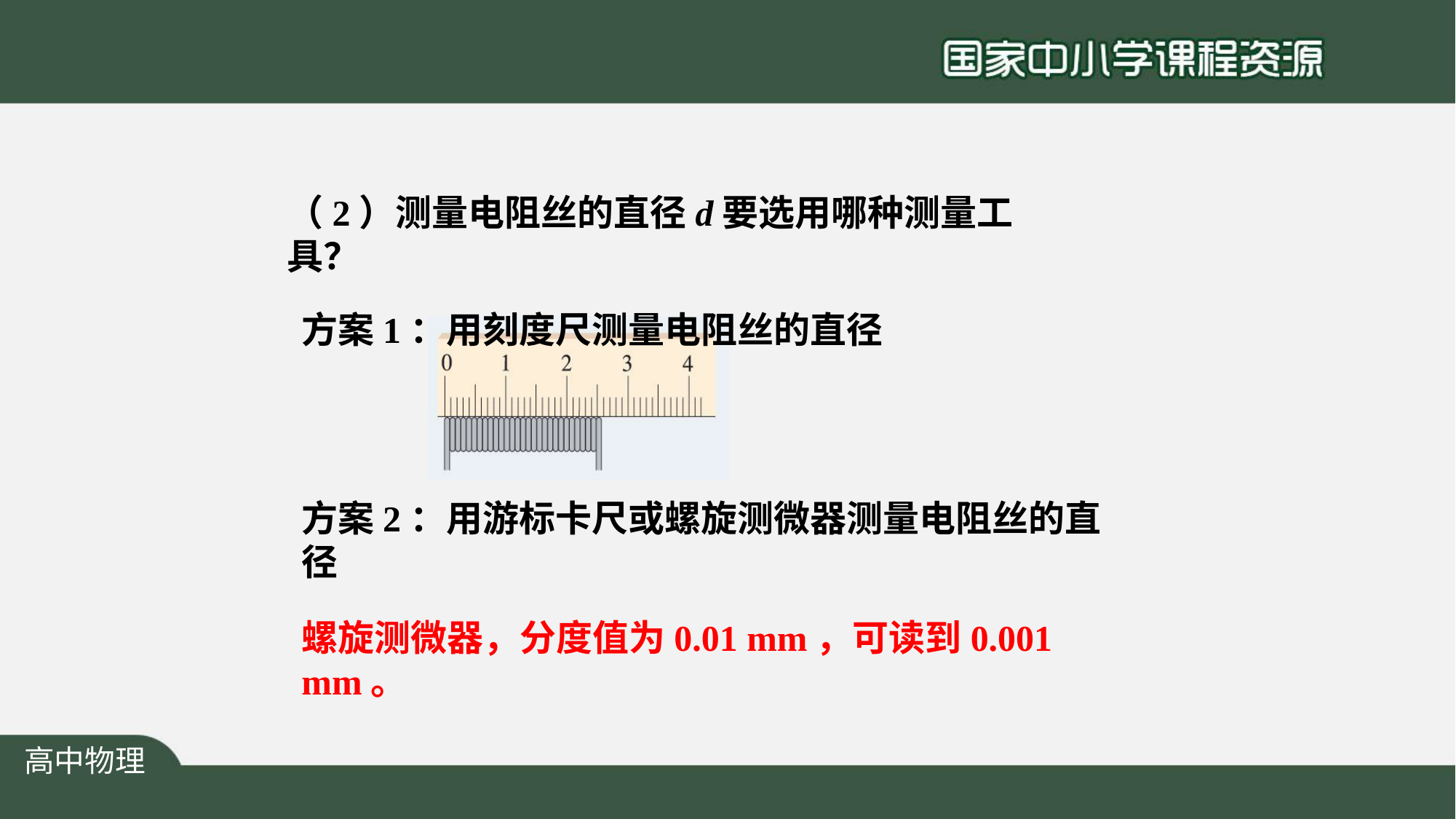

# （2）测量电阻丝的直径d要选用哪种测量工具？
方案1：用刻度尺测量电阻丝的直径

方案2：用游标卡尺或螺旋测微器测量电阻丝的直径
螺旋测微器，分度值为0.01 mm，可读到0.001 mm。
高中物理